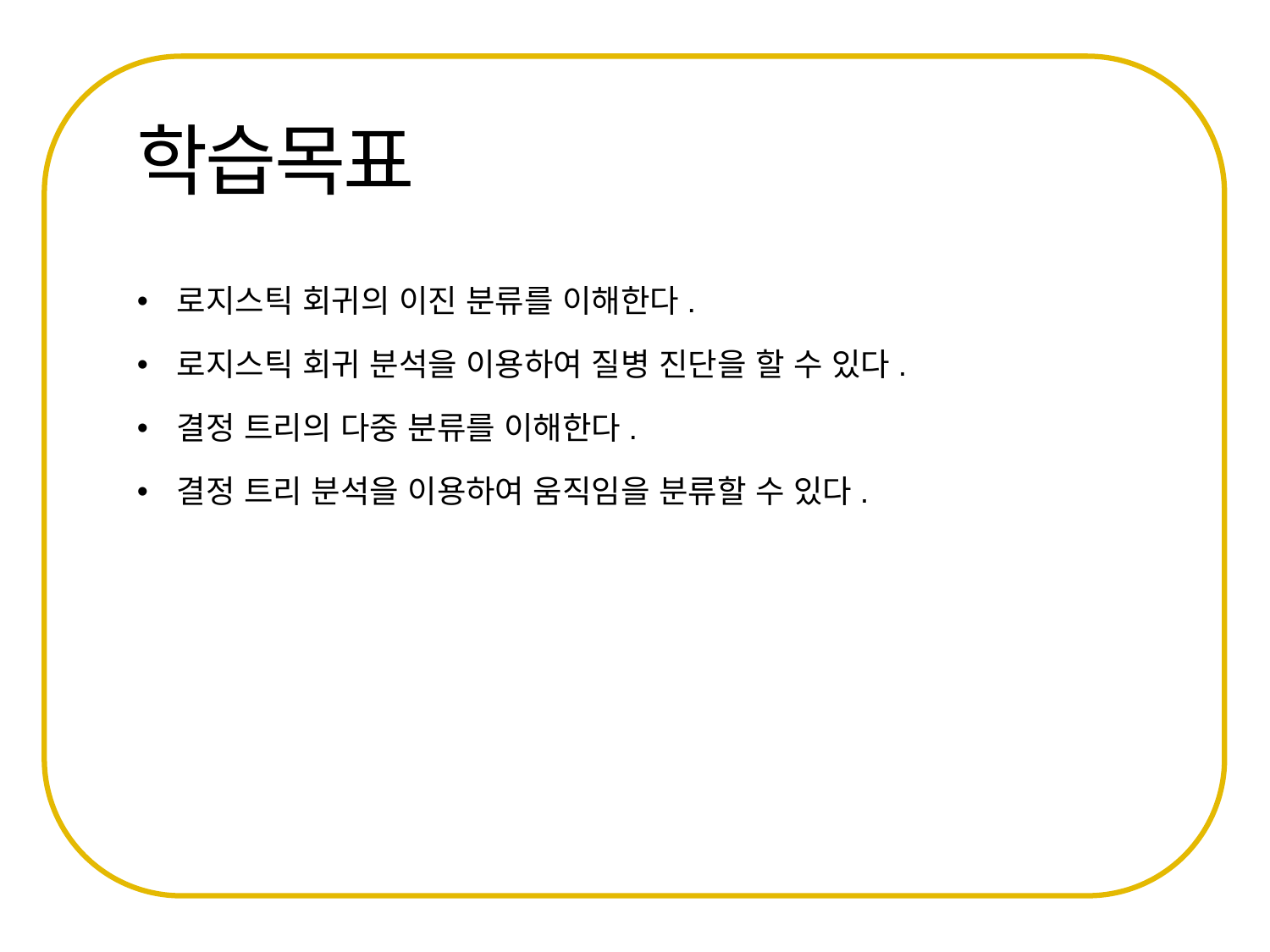

로지스틱 회귀의 이진 분류를 이해한다.
로지스틱 회귀 분석을 이용하여 질병 진단을 할 수 있다.
결정 트리의 다중 분류를 이해한다.
결정 트리 분석을 이용하여 움직임을 분류할 수 있다.